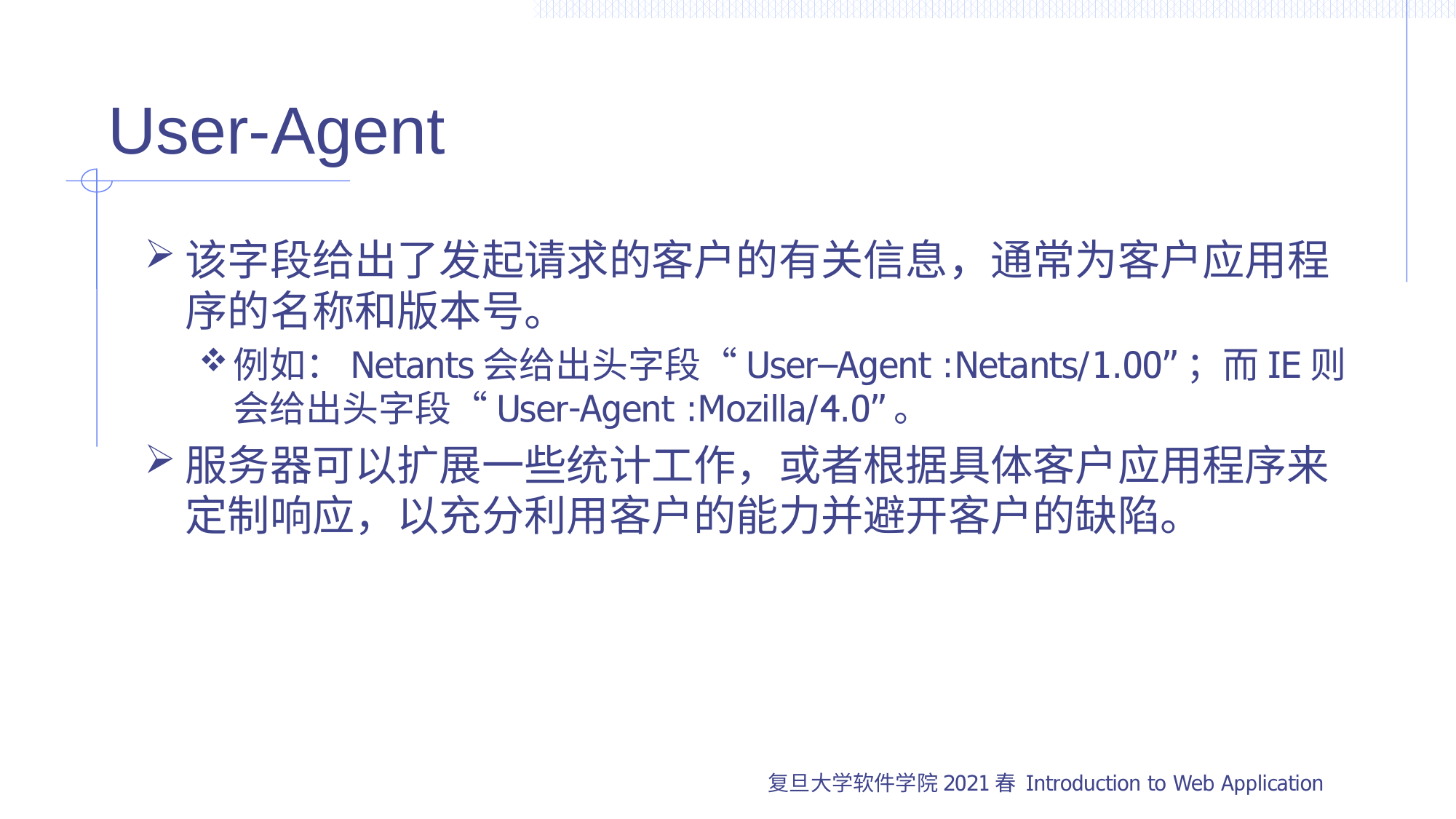

# User-Agent
该字段给出了发起请求的客户的有关信息，通常为客户应用程序的名称和版本号。
例如：Netants会给出头字段“User–Agent :Netants/1.00”；而IE则会给出头字段“User-Agent :Mozilla/4.0”。
服务器可以扩展一些统计工作，或者根据具体客户应用程序来定制响应，以充分利用客户的能力并避开客户的缺陷。